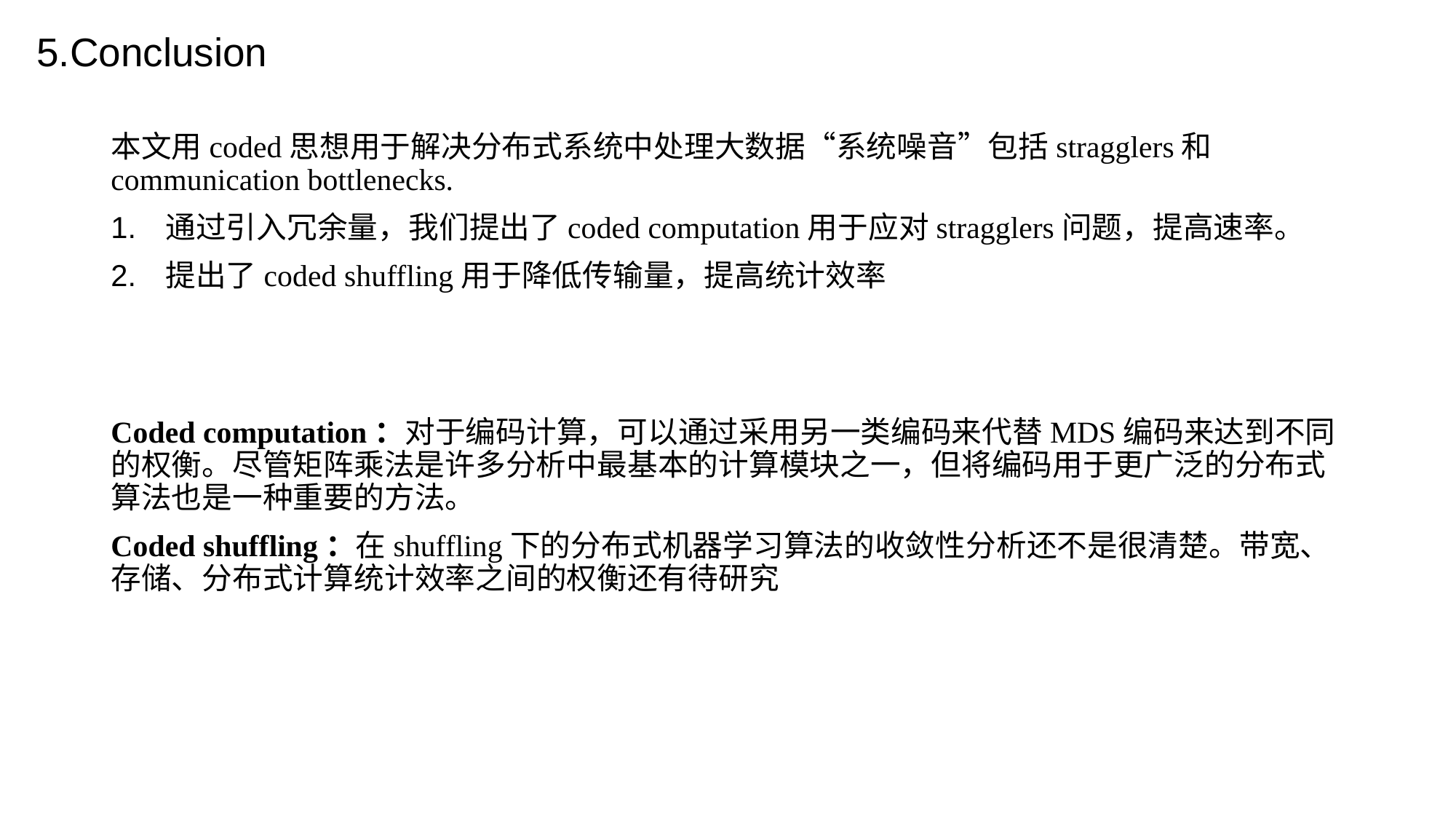

# 5.Conclusion
本文用coded思想用于解决分布式系统中处理大数据“系统噪音”包括stragglers和communication bottlenecks.
通过引入冗余量，我们提出了coded computation用于应对stragglers问题，提高速率。
提出了coded shuffling用于降低传输量，提高统计效率

Coded computation：对于编码计算，可以通过采用另一类编码来代替MDS编码来达到不同的权衡。尽管矩阵乘法是许多分析中最基本的计算模块之一，但将编码用于更广泛的分布式算法也是一种重要的方法。
Coded shuffling：在shuffling下的分布式机器学习算法的收敛性分析还不是很清楚。带宽、存储、分布式计算统计效率之间的权衡还有待研究